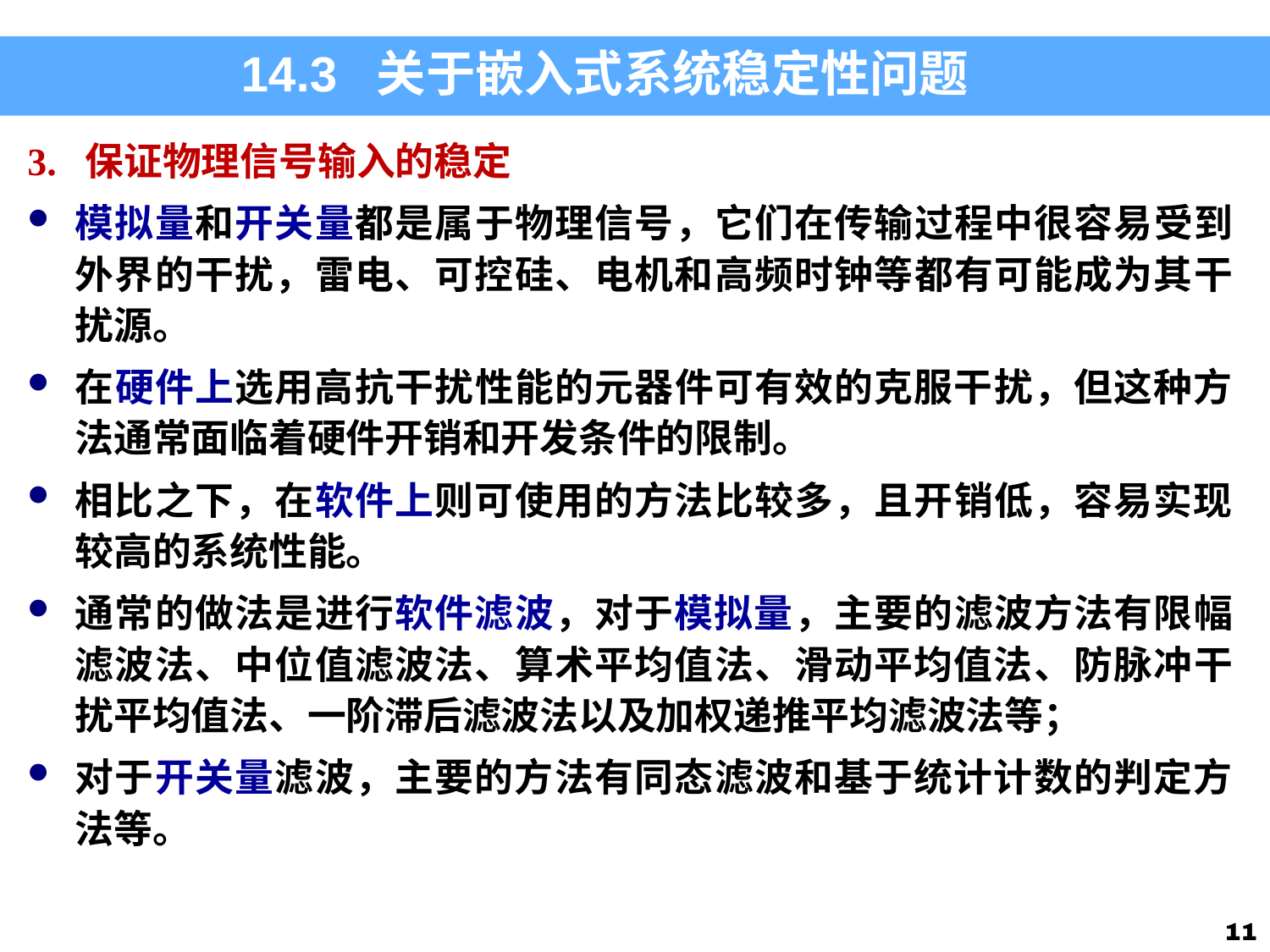

14.3  关于嵌入式系统稳定性问题
3.  保证物理信号输入的稳定
模拟量和开关量都是属于物理信号，它们在传输过程中很容易受到外界的干扰，雷电、可控硅、电机和高频时钟等都有可能成为其干扰源。
在硬件上选用高抗干扰性能的元器件可有效的克服干扰，但这种方法通常面临着硬件开销和开发条件的限制。
相比之下，在软件上则可使用的方法比较多，且开销低，容易实现较高的系统性能。
通常的做法是进行软件滤波，对于模拟量，主要的滤波方法有限幅滤波法、中位值滤波法、算术平均值法、滑动平均值法、防脉冲干扰平均值法、一阶滞后滤波法以及加权递推平均滤波法等；
对于开关量滤波，主要的方法有同态滤波和基于统计计数的判定方法等。
11